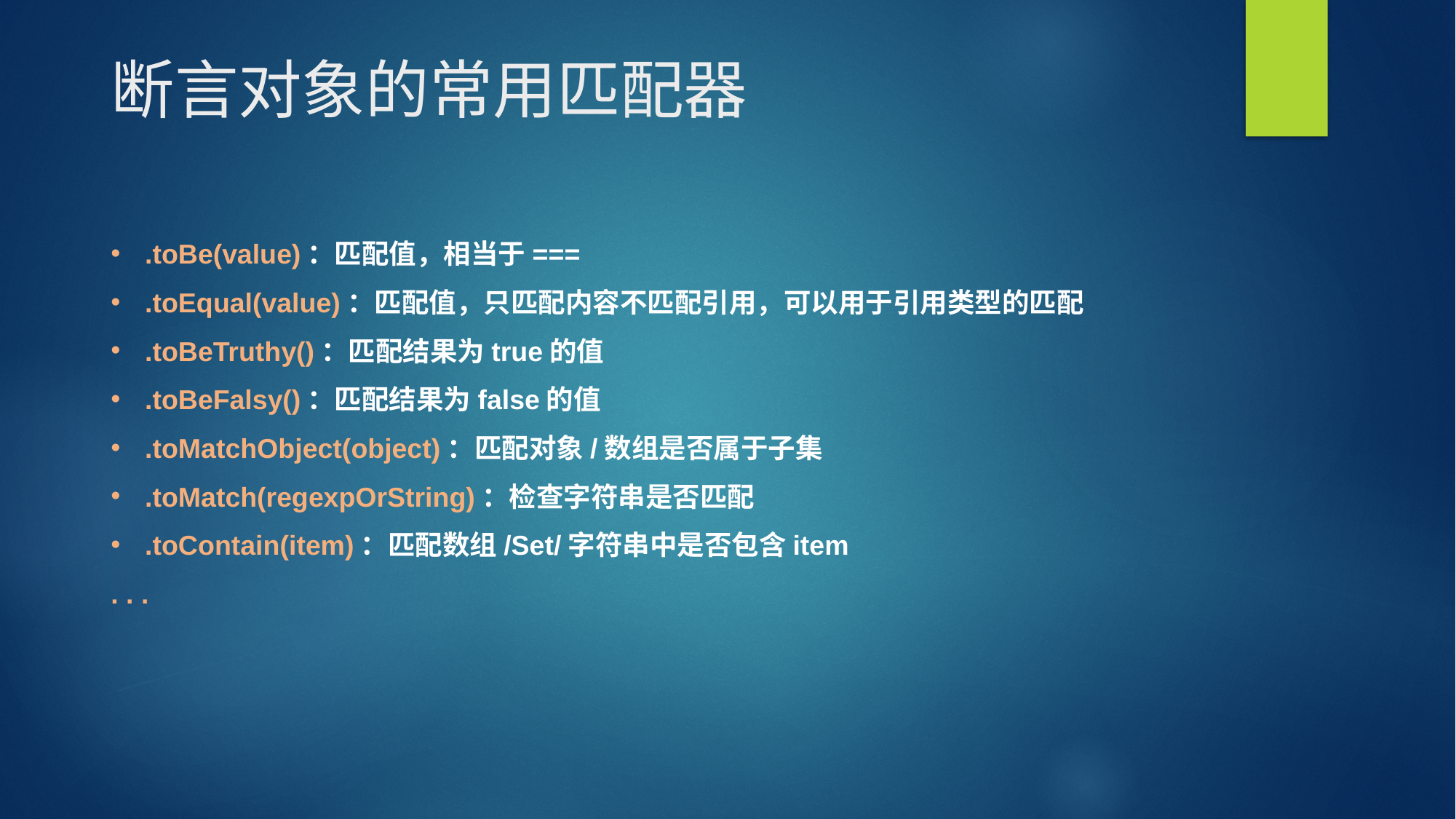

# 断言对象的常用匹配器

.toBe(value)：匹配值，相当于===
.toEqual(value)：匹配值，只匹配内容不匹配引用，可以用于引用类型的匹配
.toBeTruthy()：匹配结果为true的值
.toBeFalsy()：匹配结果为false的值
.toMatchObject(object)：匹配对象/数组是否属于子集
.toMatch(regexpOrString)：检查字符串是否匹配
.toContain(item)：匹配数组/Set/字符串中是否包含item
. . .